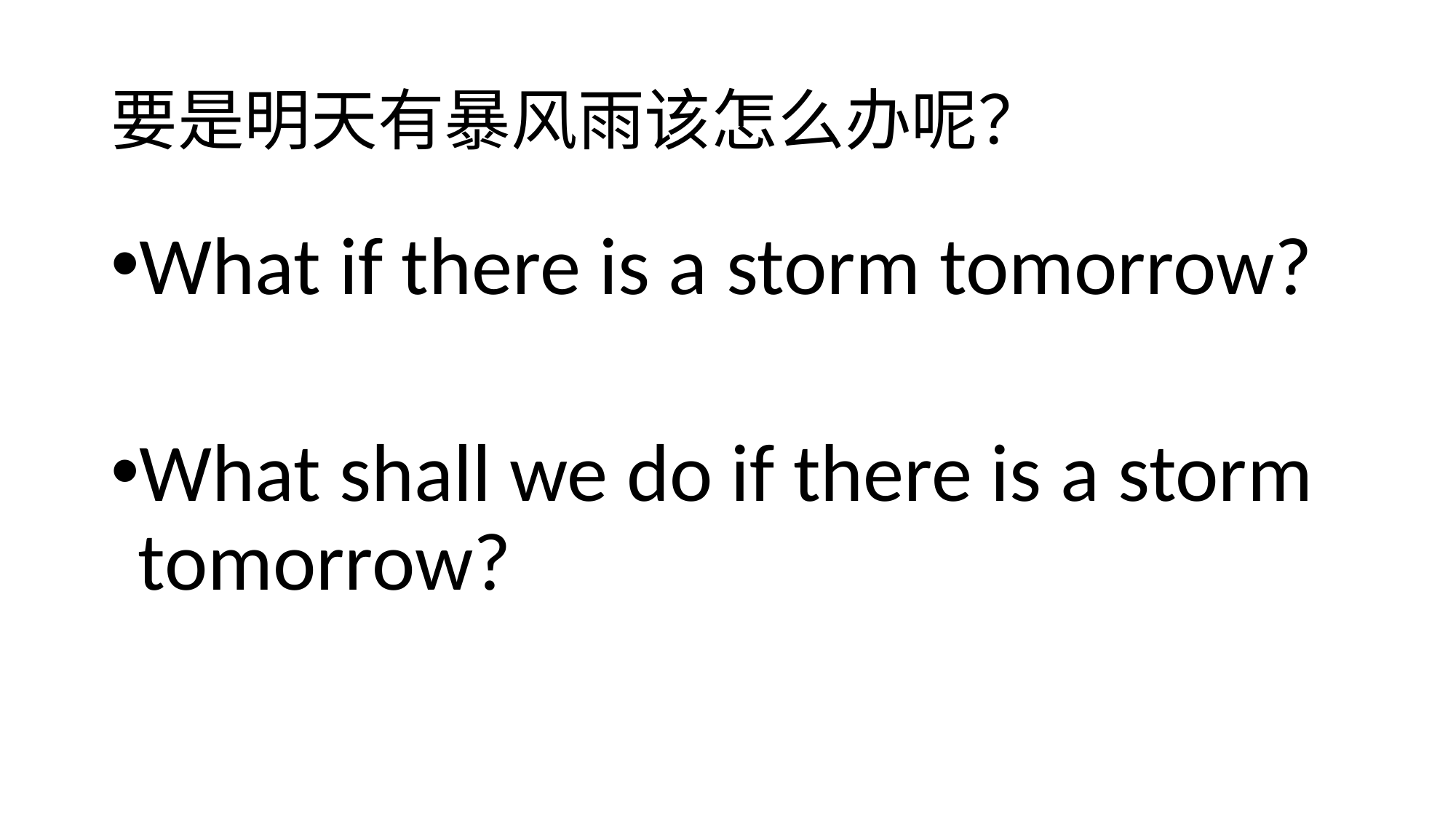

# 要是明天有暴风雨该怎么办呢？
What if there is a storm tomorrow?

What shall we do if there is a storm tomorrow?